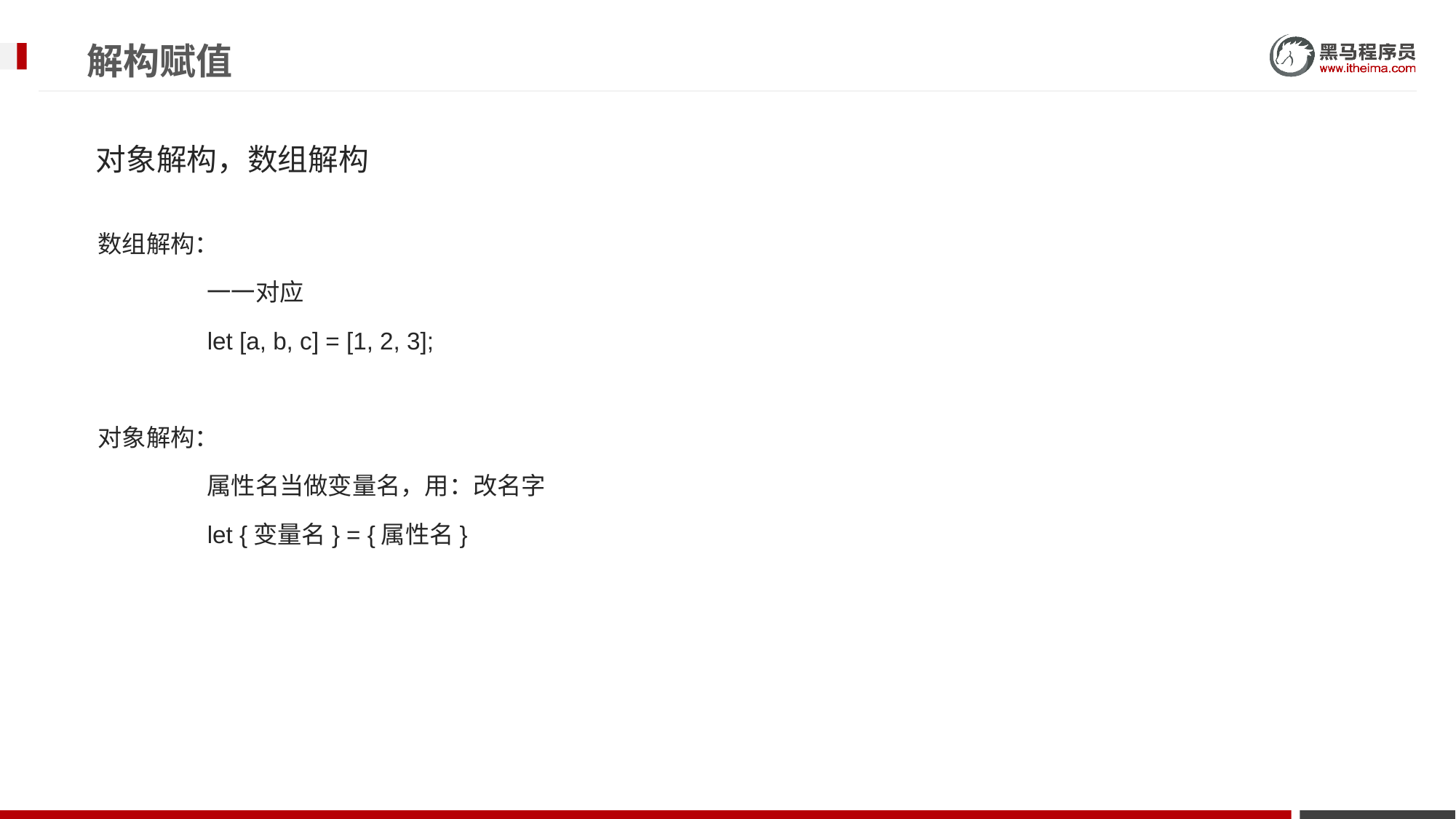

# 解构赋值
对象解构，数组解构
数组解构：
	一一对应
	let [a, b, c] = [1, 2, 3];

对象解构：
	属性名当做变量名，用：改名字
	let {变量名} = {属性名}